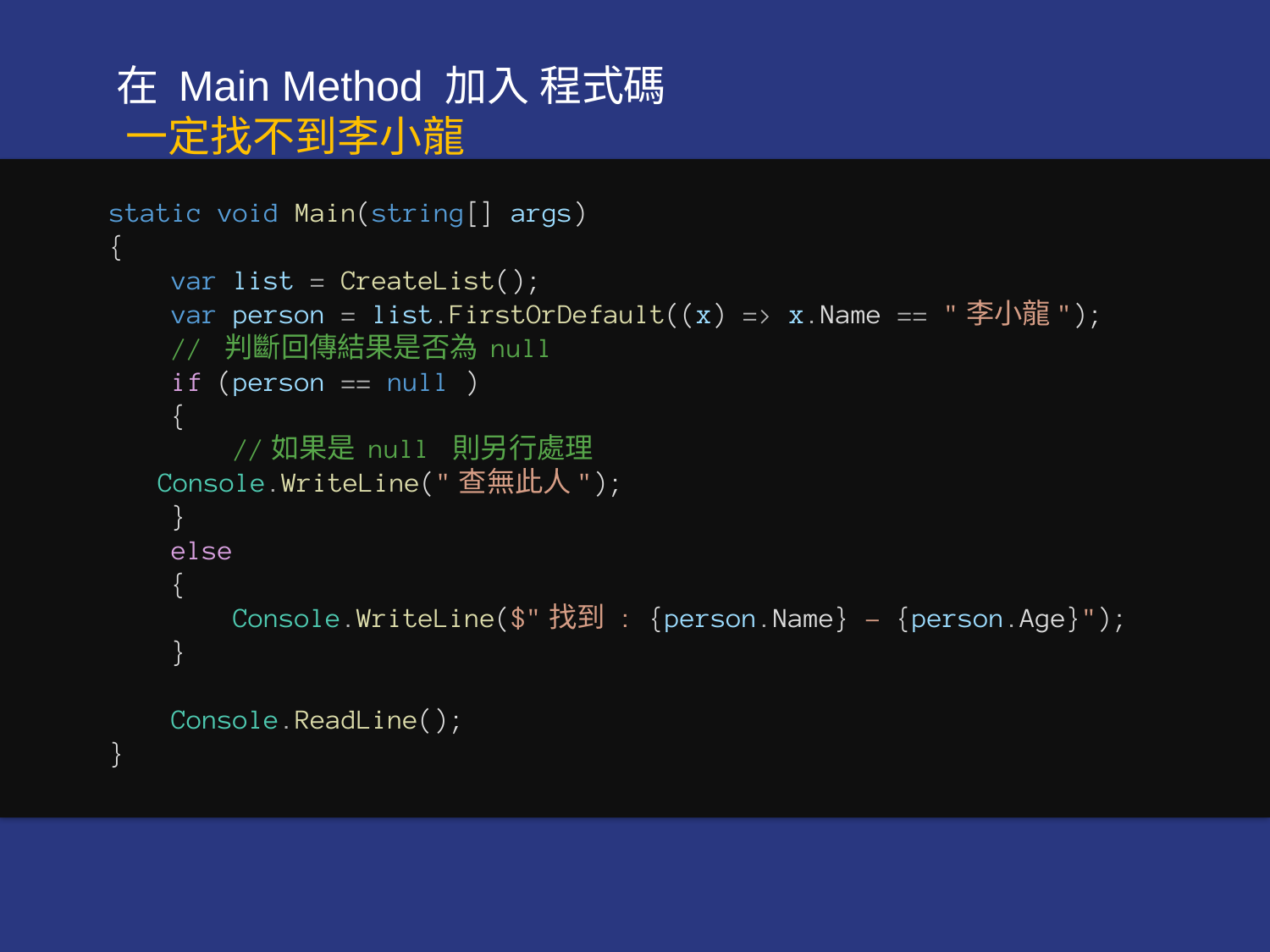

在 Main Method 加入 程式碼
 一定找不到李小龍

 static void Main(string[] args)
 {
     var list = CreateList();
     var person = list.FirstOrDefault((x) => x.Name == "李小龍");
     // 判斷回傳結果是否為 null
     if (person == null )
     {
         //如果是 null 則另行處理
         Console.WriteLine("查無此人");
     }
     else
     {
         Console.WriteLine($"找到 : {person.Name} - {person.Age}");    
     }
     Console.ReadLine();
 }